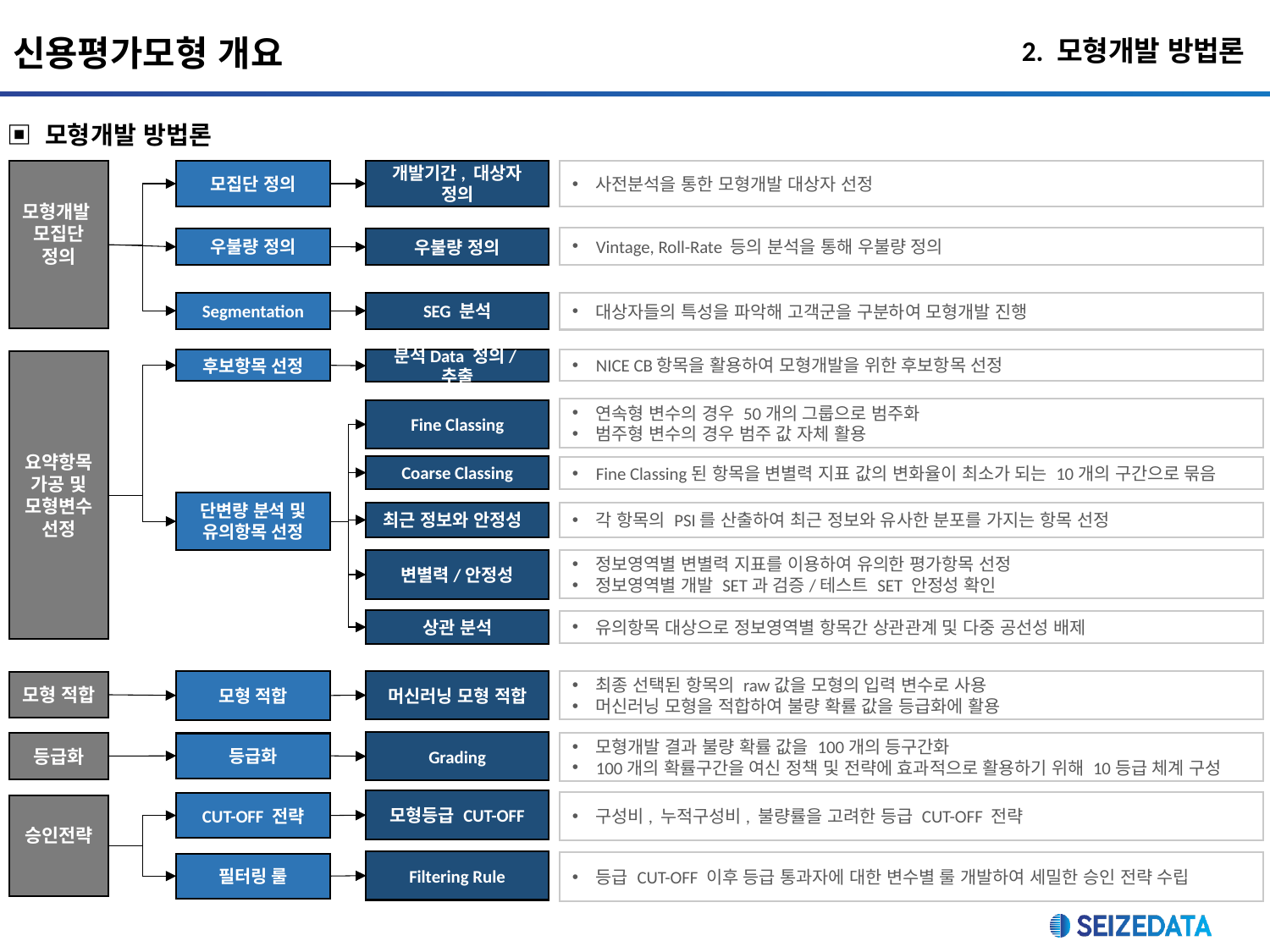

신용평가모형 개요
2. 모형개발 방법론
▣ 모형개발 방법론
모형개발
모집단 정의

모집단 정의
개발기간, 대상자 정의
사전분석을 통한 모형개발 대상자 선정
Vintage, Roll-Rate 등의 분석을 통해 우불량 정의
우불량 정의
우불량 정의
Segmentation
SEG 분석
대상자들의 특성을 파악해 고객군을 구분하여 모형개발 진행
NICE CB항목을 활용하여 모형개발을 위한 후보항목 선정
후보항목 선정
분석Data 정의/추출
요약항목 가공 및 모형변수 선정
연속형 변수의 경우 50개의 그룹으로 범주화
범주형 변수의 경우 범주 값 자체 활용
Fine Classing
Coarse Classing
Fine Classing된 항목을 변별력 지표 값의 변화율이 최소가 되는 10개의 구간으로 묶음
단변량 분석 및
유의항목 선정
각 항목의 PSI를 산출하여 최근 정보와 유사한 분포를 가지는 항목 선정
최근 정보와 안정성
정보영역별 변별력 지표를 이용하여 유의한 평가항목 선정
정보영역별 개발 SET과 검증/테스트 SET 안정성 확인
변별력/안정성
상관 분석
유의항목 대상으로 정보영역별 항목간 상관관계 및 다중 공선성 배제
모형 적합
머신러닝 모형 적합
최종 선택된 항목의 raw값을 모형의 입력 변수로 사용
머신러닝 모형을 적합하여 불량 확률 값을 등급화에 활용
모형 적합
Grading
모형개발 결과 불량 확률 값을 100개의 등구간화
100개의 확률구간을 여신 정책 및 전략에 효과적으로 활용하기 위해 10등급 체계 구성
등급화
등급화
모형등급 CUT-OFF
구성비, 누적구성비, 불량률을 고려한 등급 CUT-OFF 전략
CUT-OFF 전략
승인전략

Filtering Rule
등급 CUT-OFF 이후 등급 통과자에 대한 변수별 룰 개발하여 세밀한 승인 전략 수립
필터링 룰